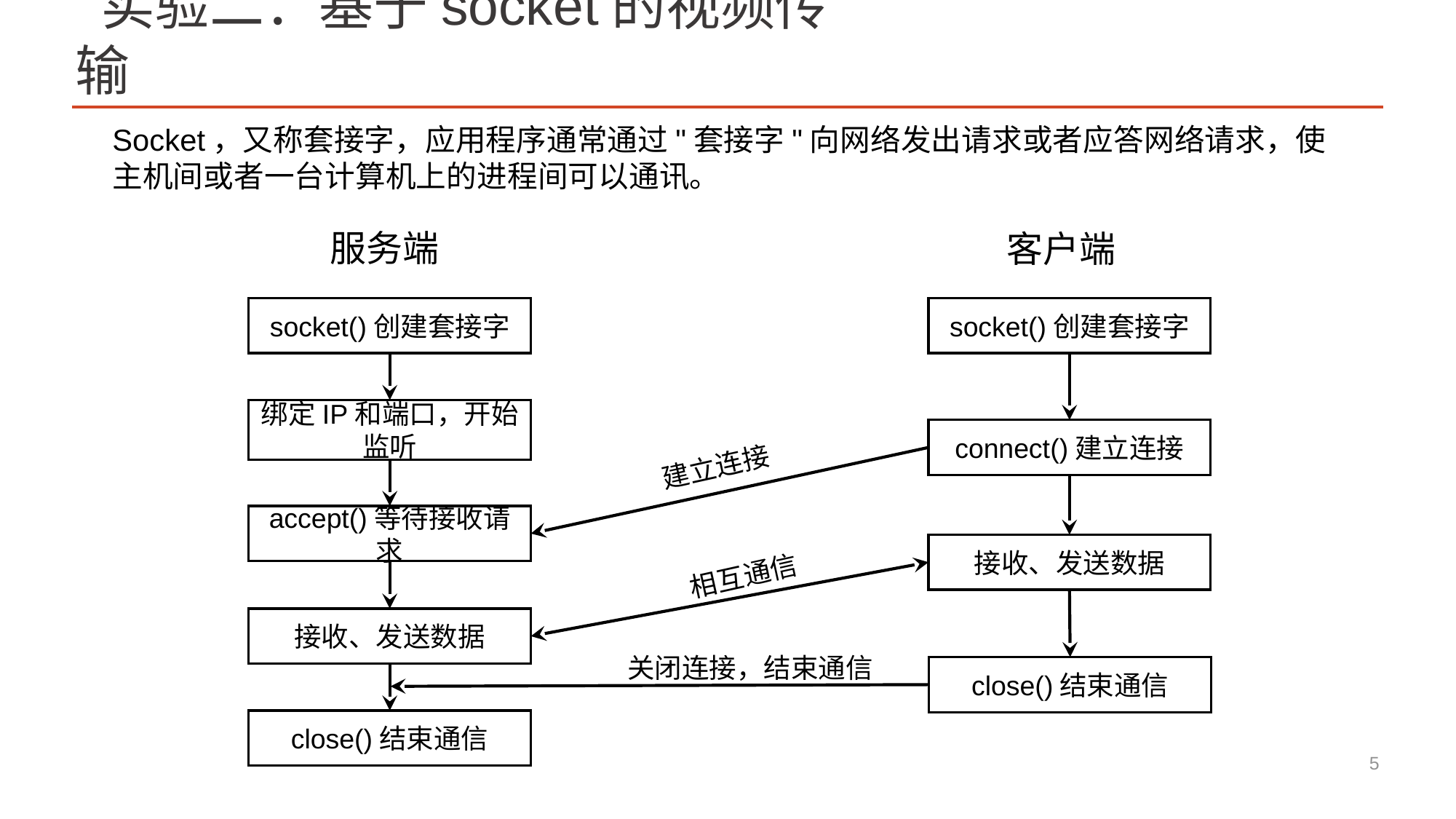

# 实验二：基于socket的视频传输
Socket，又称套接字，应用程序通常通过"套接字"向网络发出请求或者应答网络请求，使主机间或者一台计算机上的进程间可以通讯。
服务端
客户端
socket()创建套接字
socket()创建套接字
绑定IP和端口，开始监听
connect()建立连接
建立连接
accept()等待接收请求
接收、发送数据
相互通信
接收、发送数据
关闭连接，结束通信
close()结束通信
close()结束通信
5